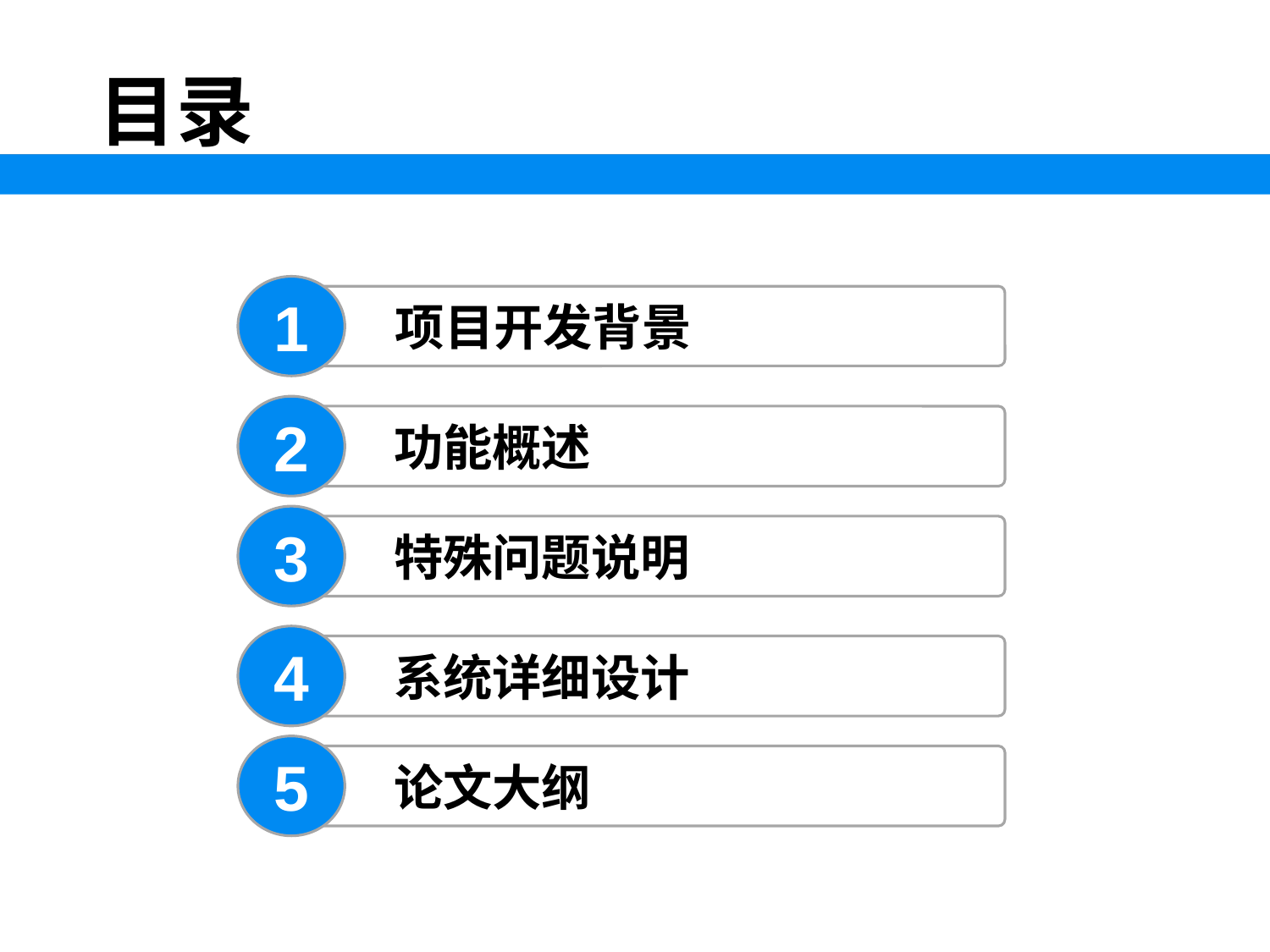

目录

1
       项目开发背景
2
          功能概述
3
          特殊问题说明
4
          系统详细设计
5
          论文大纲